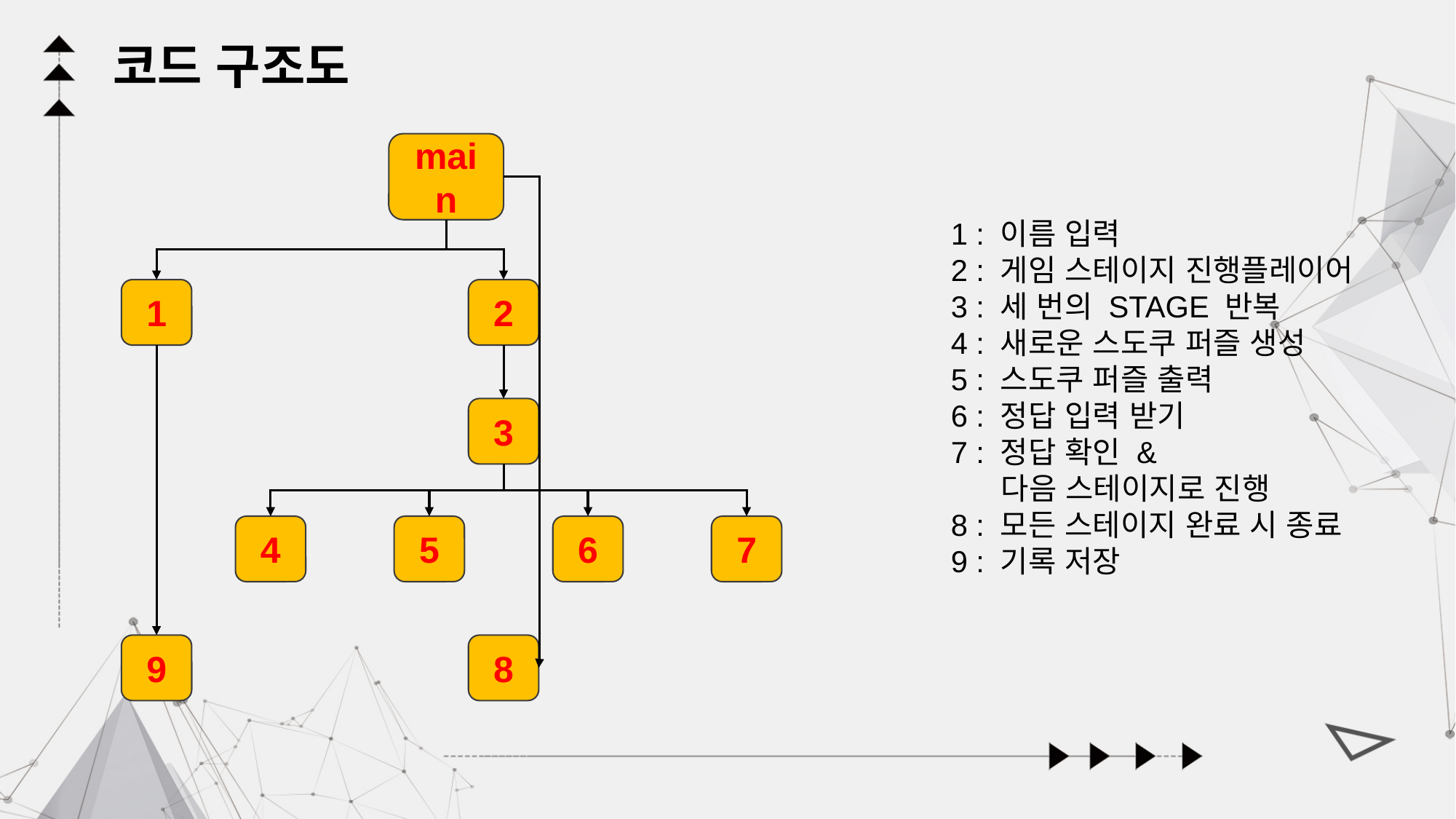

코드 구조도
main
1 : 이름 입력
2 : 게임 스테이지 진행플레이어
3 : 세 번의 STAGE 반복
4 : 새로운 스도쿠 퍼즐 생성
5 : 스도쿠 퍼즐 출력
6 : 정답 입력 받기
7 : 정답 확인 &
     다음 스테이지로 진행
8 : 모든 스테이지 완료 시 종료
9 : 기록 저장
1
2
3
4
5
6
7
9
8